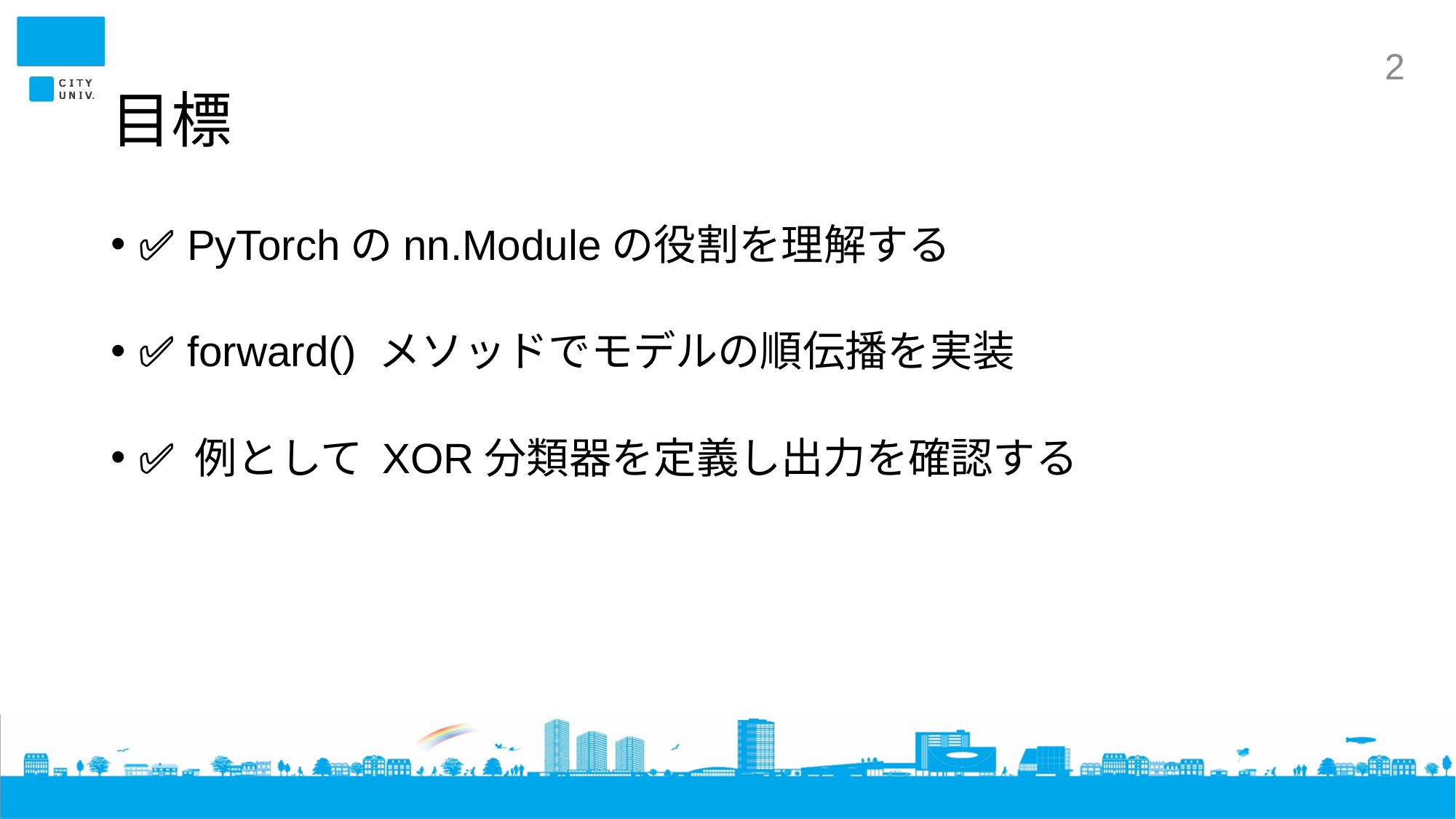

# 目標
2
✅ PyTorchのnn.Moduleの役割を理解する
✅ forward() メソッドでモデルの順伝播を実装
✅ 例として XOR分類器を定義し出力を確認する